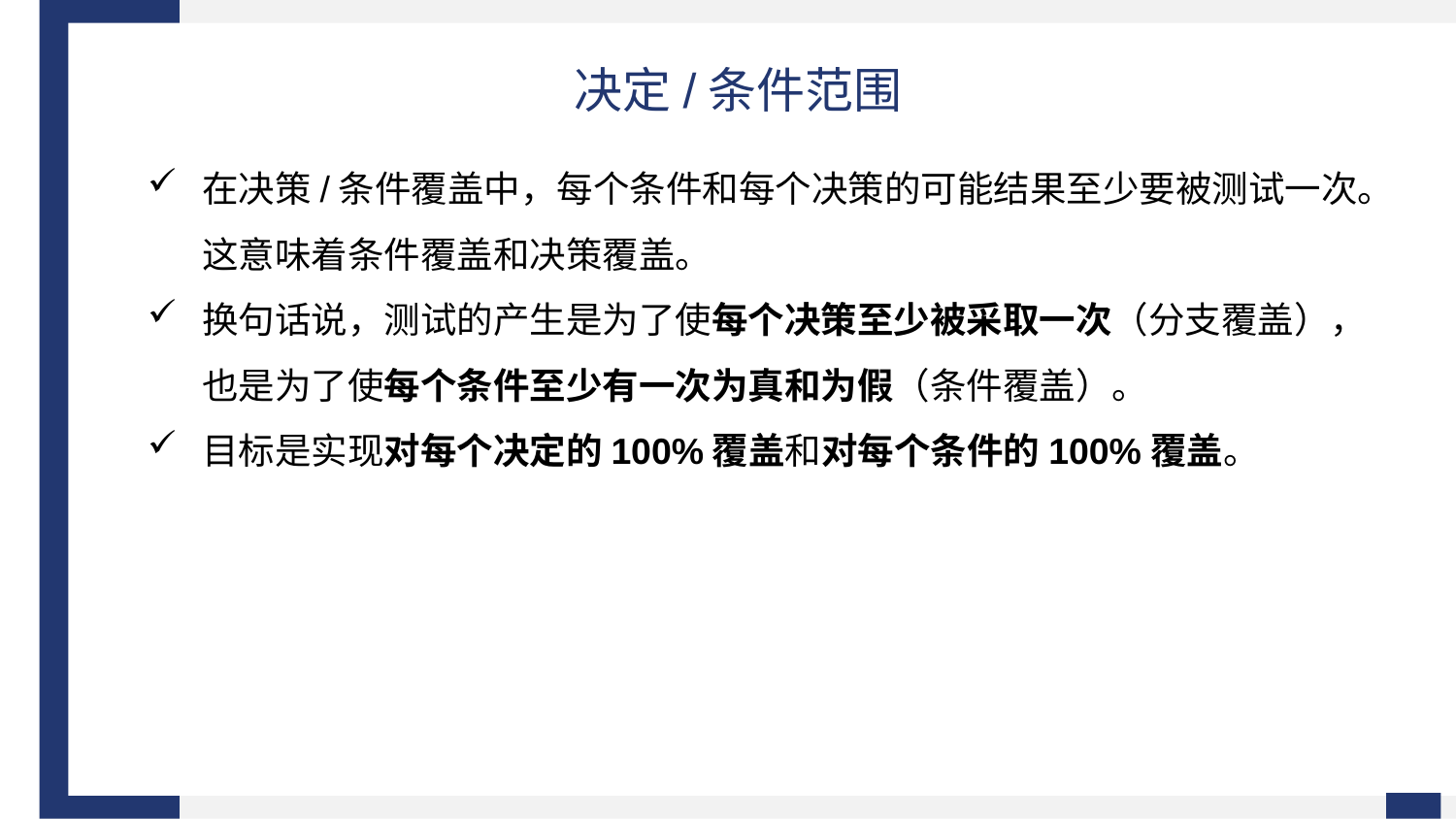

决定/条件范围
在决策/条件覆盖中，每个条件和每个决策的可能结果至少要被测试一次。这意味着条件覆盖和决策覆盖。
换句话说，测试的产生是为了使每个决策至少被采取一次（分支覆盖），也是为了使每个条件至少有一次为真和为假（条件覆盖）。
目标是实现对每个决定的100%覆盖和对每个条件的100%覆盖。